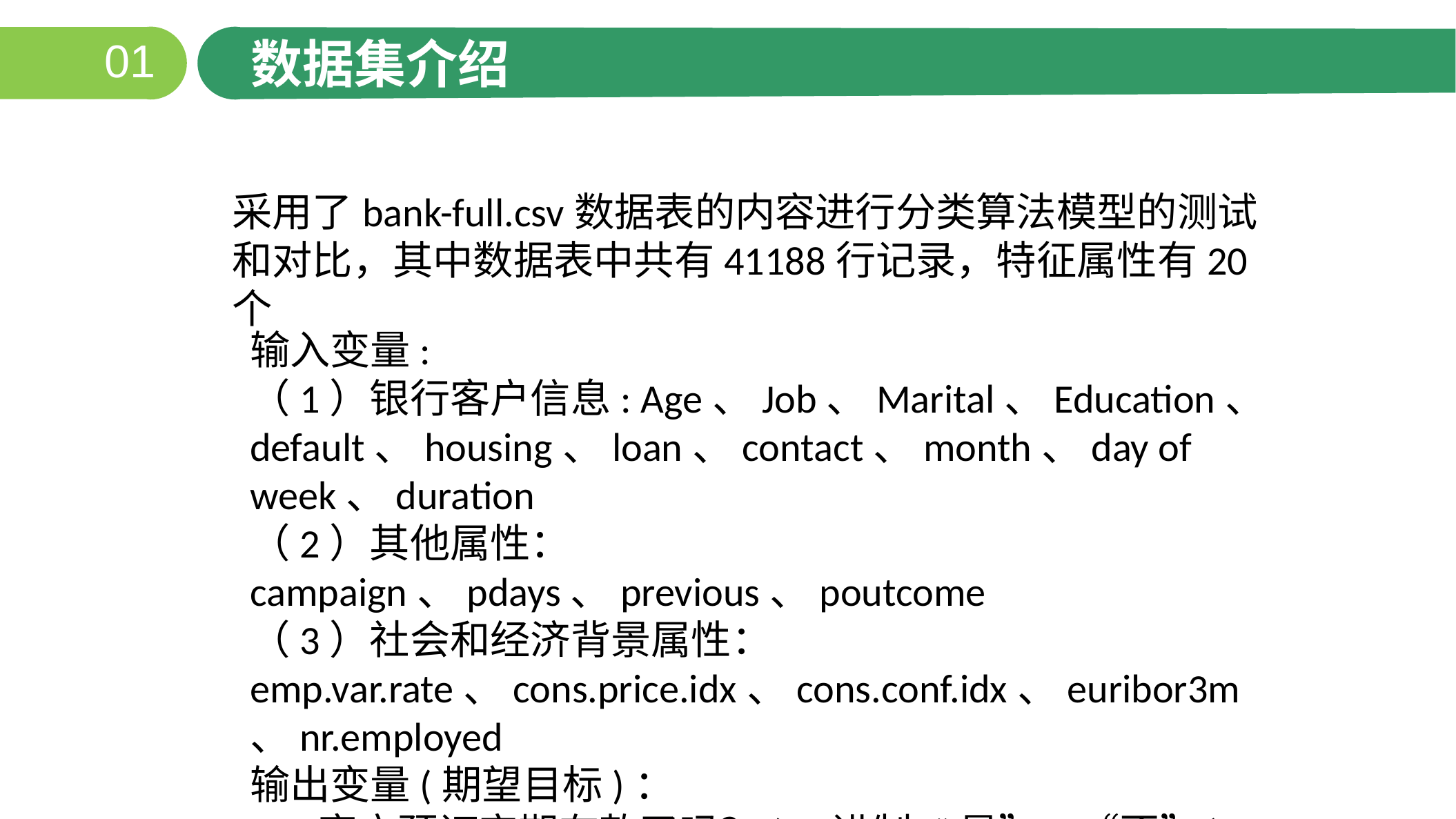

数据集介绍
01

采用了bank-full.csv数据表的内容进行分类算法模型的测试和对比，其中数据表中共有41188行记录，特征属性有20个
输入变量:
（1）银行客户信息: Age、Job、Marital、Education、default、housing、loan、contact、month、day of week、duration
（2）其他属性： campaign、pdays、previous、poutcome
（3）社会和经济背景属性：emp.var.rate、cons.price.idx、cons.conf.idx、euribor3m、nr.employed
输出变量(期望目标)：
y：客户预订定期存款了吗？(二进制:“是”、“否”)